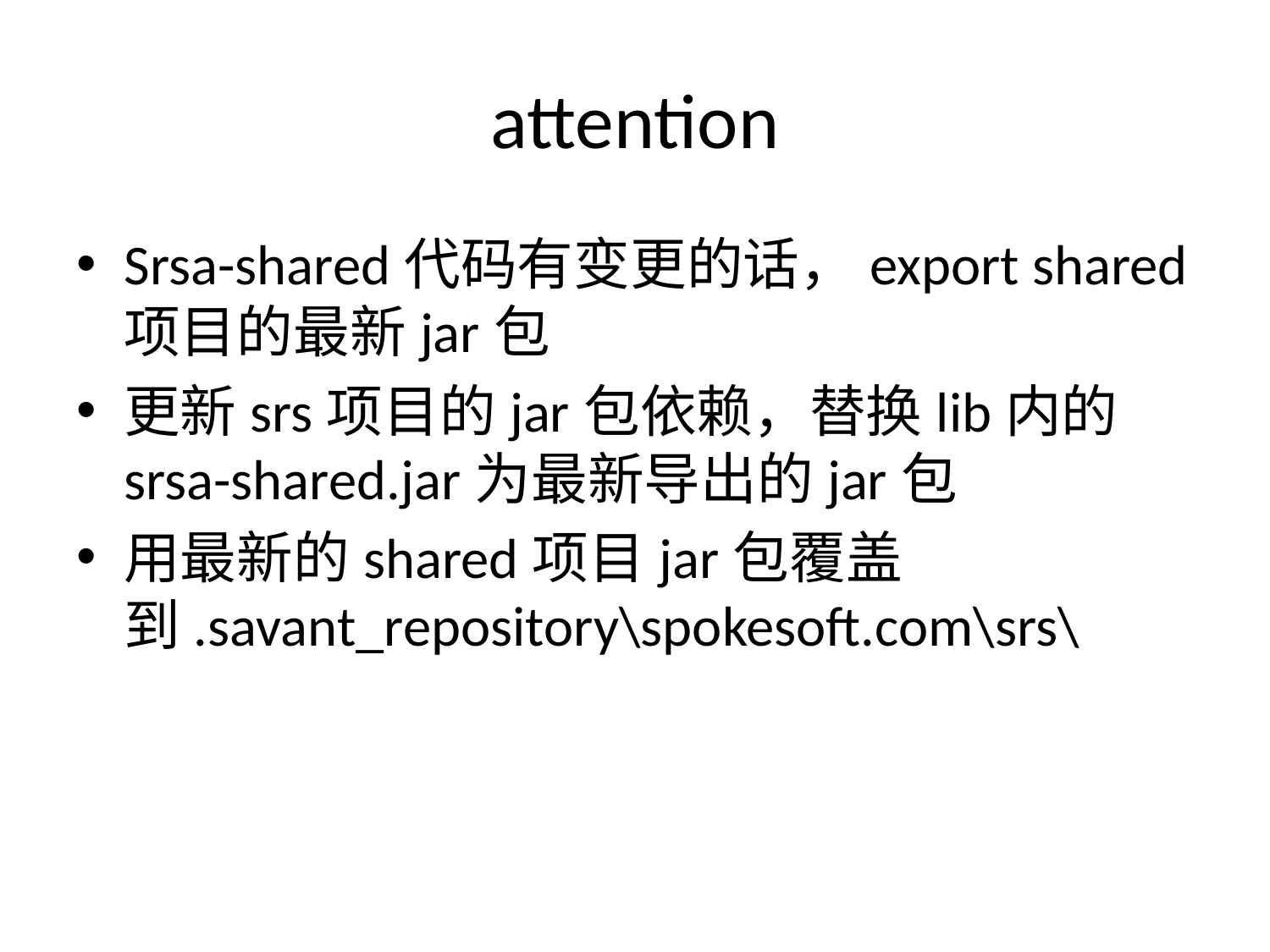

# attention
Srsa-shared代码有变更的话，export shared项目的最新jar包
更新srs项目的jar包依赖，替换lib内的srsa-shared.jar为最新导出的jar包
用最新的shared项目jar包覆盖到.savant_repository\spokesoft.com\srs\